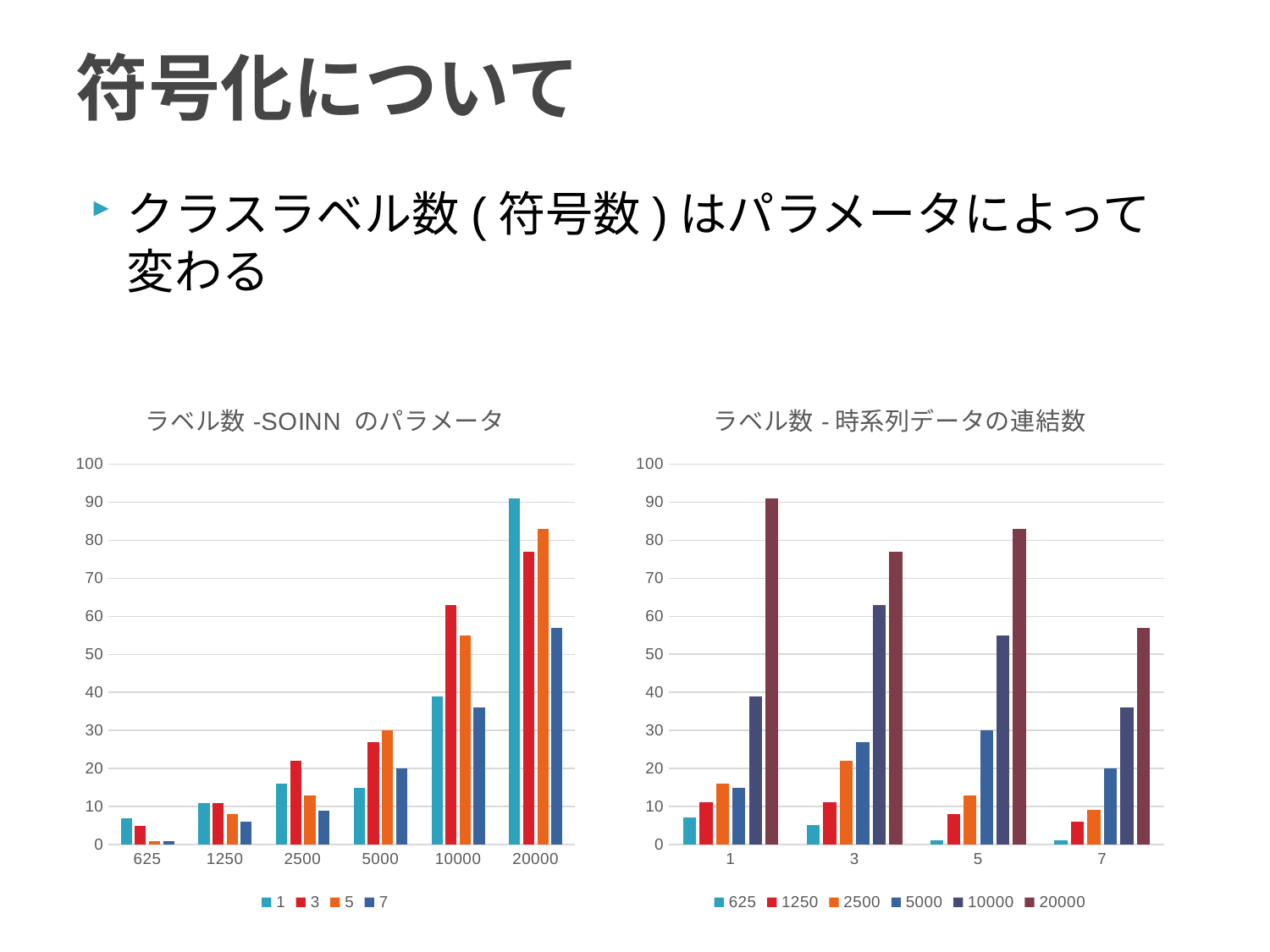

# 符号化について
クラスラベル数(符号数)はパラメータによって変わる

### Chart: ラベル数-SOINN のパラメータ

| Category | 1 | 3 | 5 | 7 |
|---|---|---|---|---|
| 625 | 7.0 | 5.0 | 1.0 | 1.0 |
| 1250 | 11.0 | 11.0 | 8.0 | 6.0 |
| 2500 | 16.0 | 22.0 | 13.0 | 9.0 |
| 5000 | 15.0 | 27.0 | 30.0 | 20.0 |
| 10000 | 39.0 | 63.0 | 55.0 | 36.0 |
| 20000 | 91.0 | 77.0 | 83.0 | 57.0 |

### Chart: ラベル数-時系列データの連結数

| Category | 625 | 1250 | 2500 | 5000 | 10000 | 20000 |
|---|---|---|---|---|---|---|
| 1 | 7.0 | 11.0 | 16.0 | 15.0 | 39.0 | 91.0 |
| 3 | 5.0 | 11.0 | 22.0 | 27.0 | 63.0 | 77.0 |
| 5 | 1.0 | 8.0 | 13.0 | 30.0 | 55.0 | 83.0 |
| 7 | 1.0 | 6.0 | 9.0 | 20.0 | 36.0 | 57.0 |